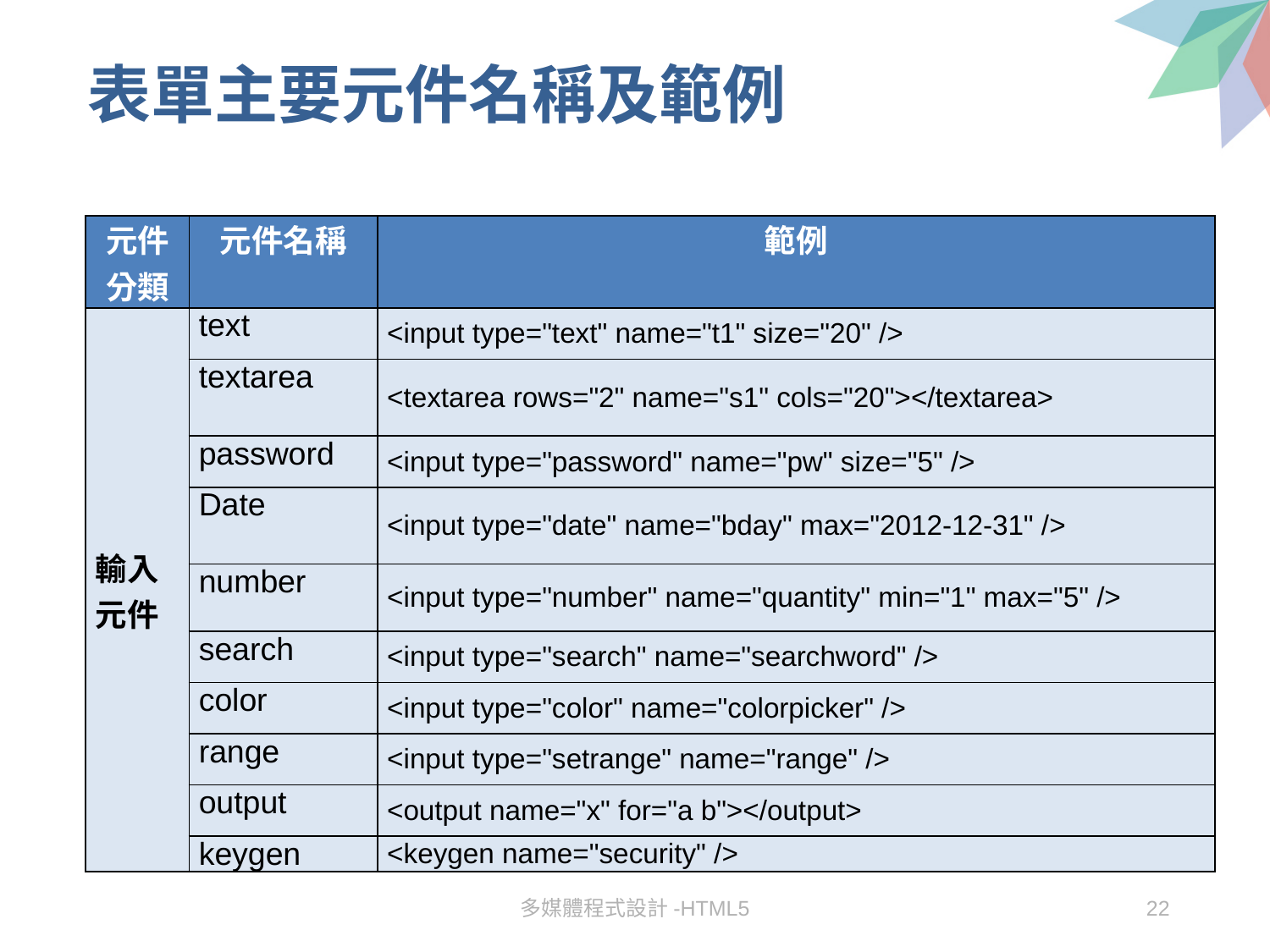

# 表單主要元件名稱及範例
| 元件分類 | 元件名稱 | 範例 |
| --- | --- | --- |
| 輸入元件 | text | <input type="text" name="t1" size="20" /> |
|  | textarea | <textarea rows="2" name="s1" cols="20"></textarea> |
|  | password | <input type="password" name="pw" size="5" /> |
|  | Date | <input type="date" name="bday" max="2012-12-31" /> |
|  | number | <input type="number" name="quantity" min="1" max="5" /> |
|  | search | <input type="search" name="searchword" /> |
|  | color | <input type="color" name="colorpicker" /> |
|  | range | <input type="setrange" name="range" /> |
|  | output | <output name="x" for="a b"></output> |
|  | keygen | <keygen name="security" /> |
多媒體程式設計-HTML5
22